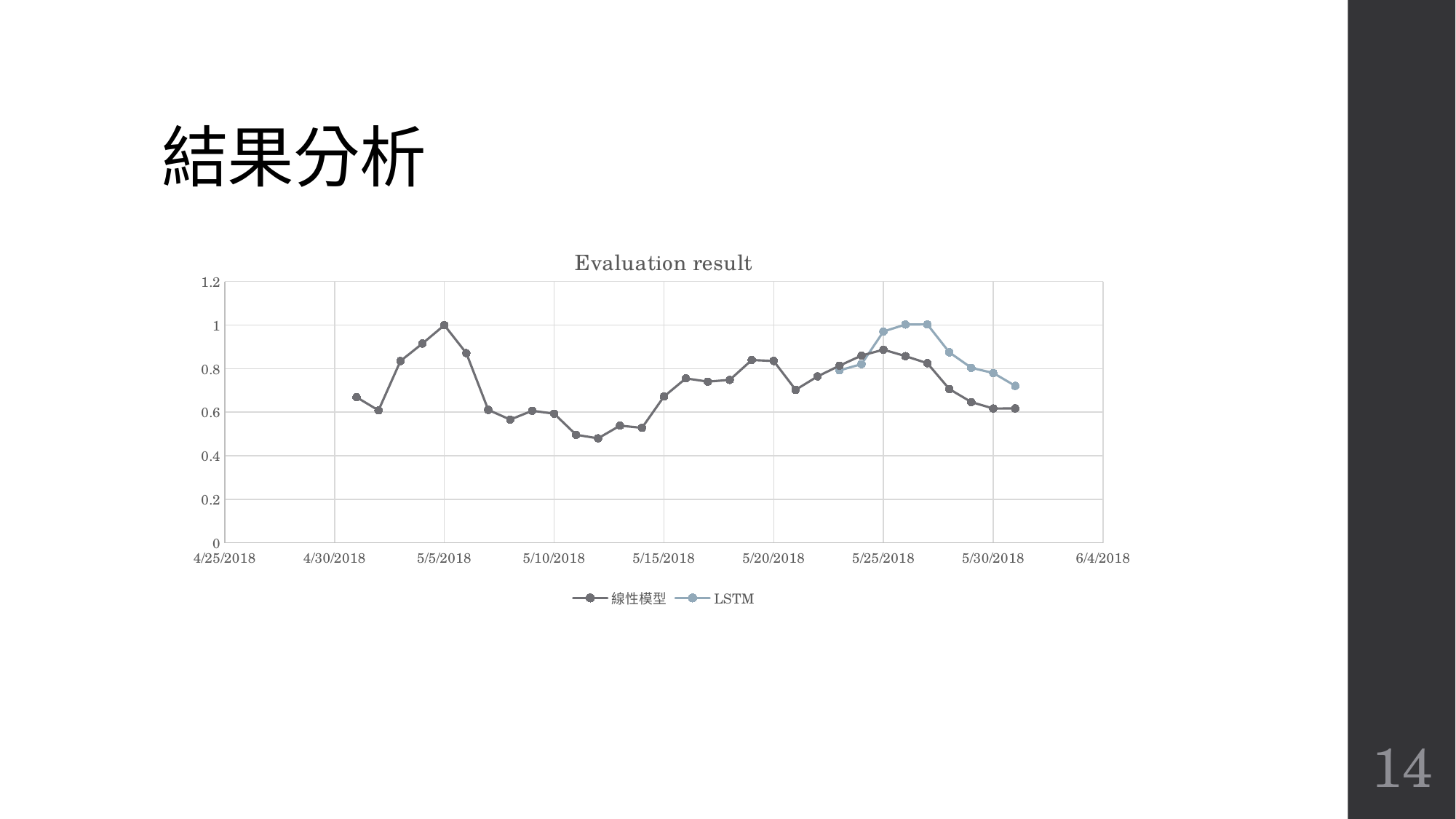

# 結果分析

### Chart: Evaluation result

| Category |  |  |
|---|---|---|
14